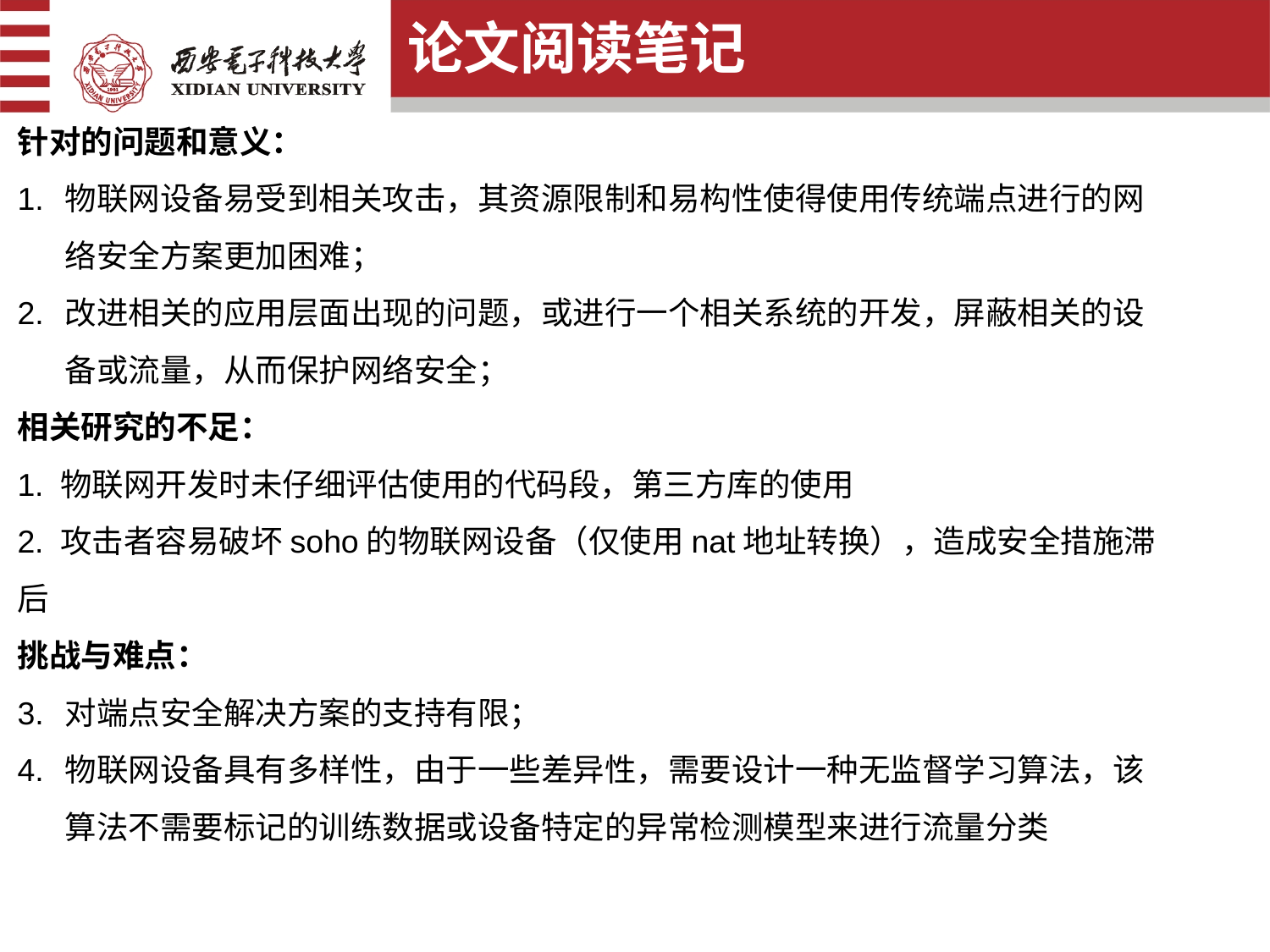

论文阅读笔记
针对的问题和意义：
物联网设备易受到相关攻击，其资源限制和易构性使得使用传统端点进行的网络安全方案更加困难；
改进相关的应用层面出现的问题，或进行一个相关系统的开发，屏蔽相关的设备或流量，从而保护网络安全；
相关研究的不足：
1. 物联网开发时未仔细评估使用的代码段，第三方库的使用
2. 攻击者容易破坏soho的物联网设备（仅使用nat地址转换），造成安全措施滞后
挑战与难点：
对端点安全解决方案的支持有限；
物联网设备具有多样性，由于一些差异性，需要设计一种无监督学习算法，该算法不需要标记的训练数据或设备特定的异常检测模型来进行流量分类